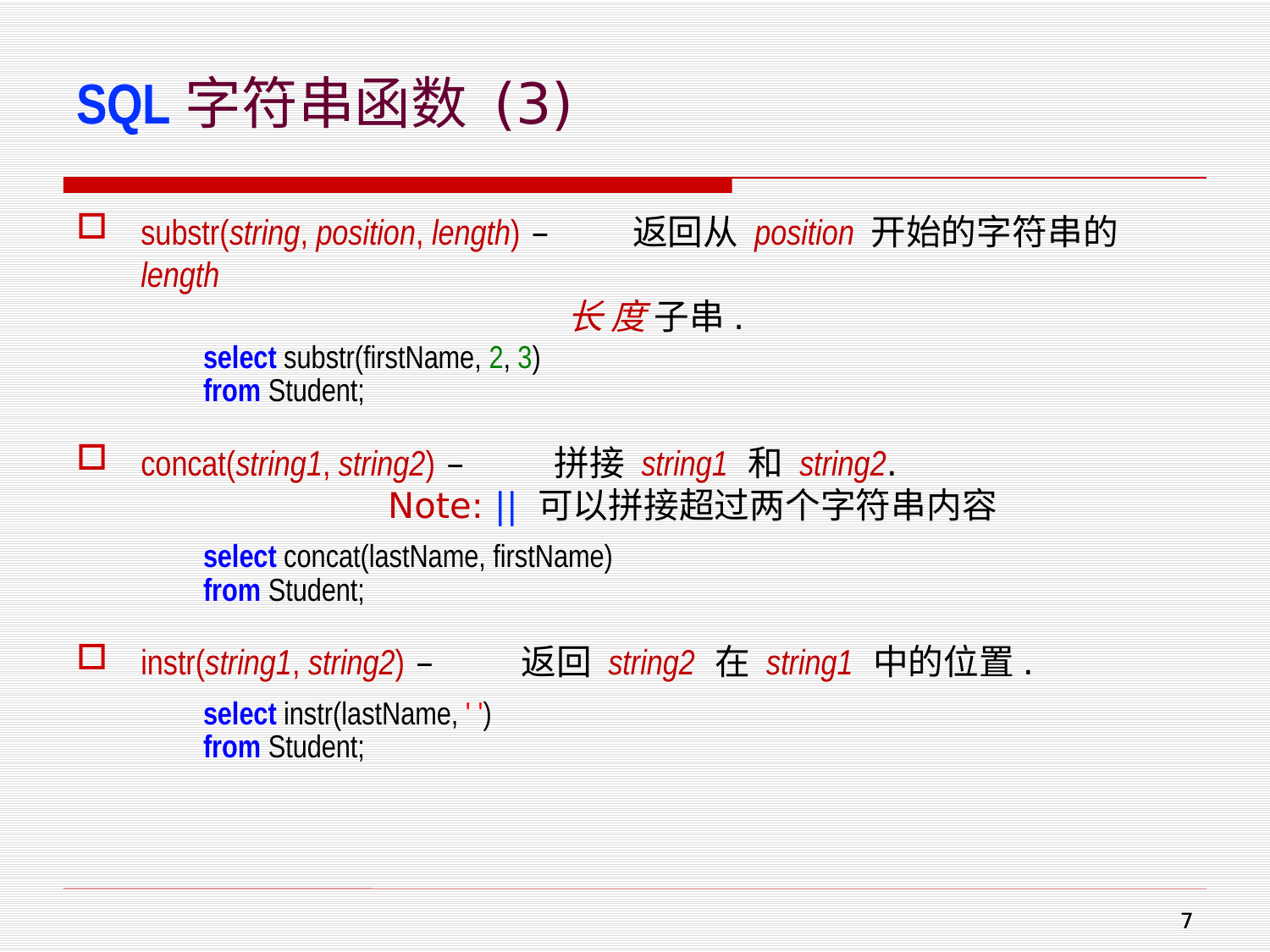

# SQL字符串函数 (3)
substr(string, position, length) –	返回从 position 开始的字符串的 length
                                                    长 度 子串.
select substr(firstName, 2, 3)
from Student;
concat(string1, string2) –	拼接 string1 和 string2.
                      Note: || 可以拼接超过两个字符串内容
select concat(lastName, firstName)
from Student;
instr(string1, string2) –	返回 string2 在 string1 中的位置.
select instr(lastName, ' ')
from Student;
7
7